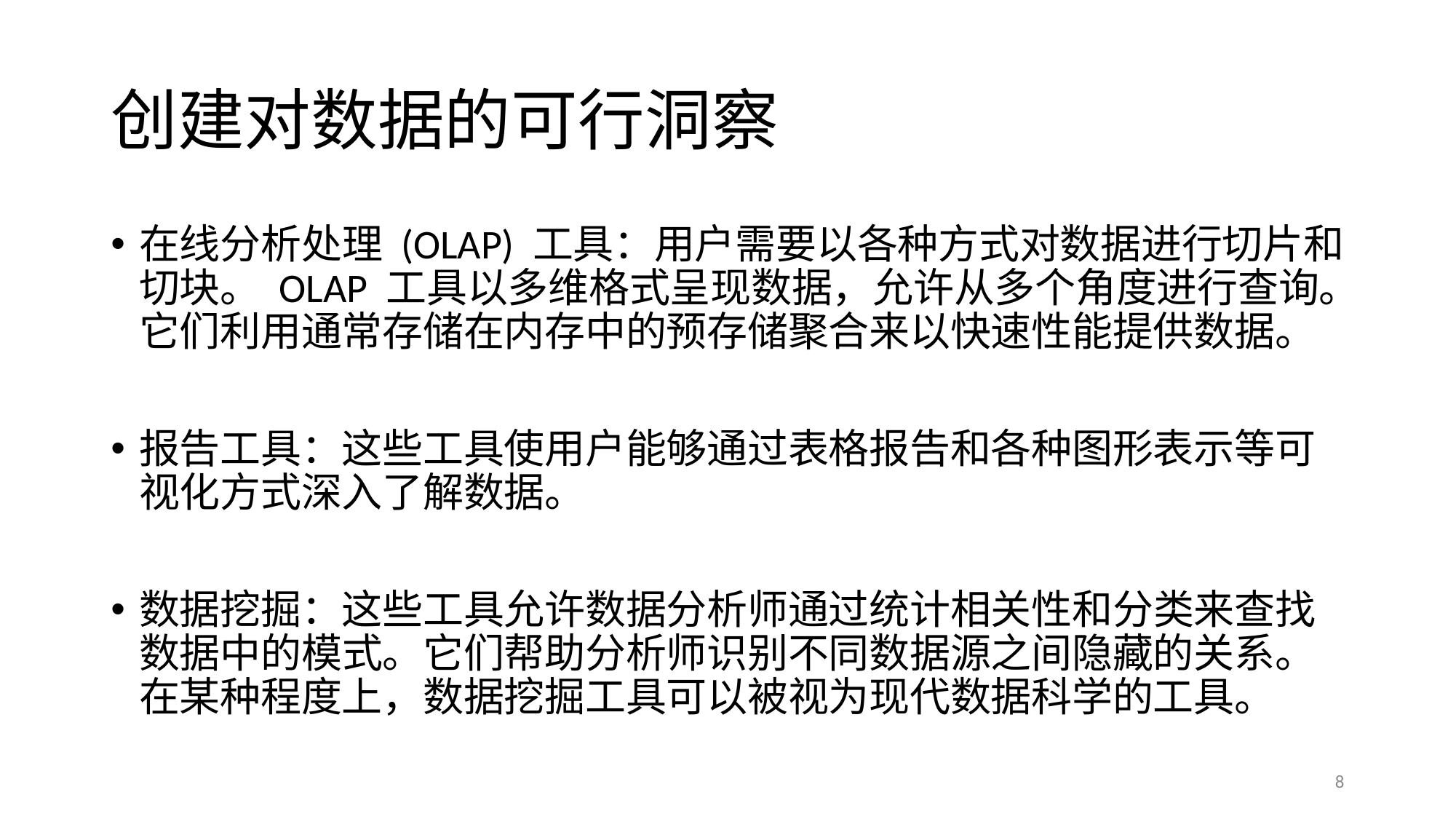

# 创建对数据的可⾏洞察
在线分析处理 (OLAP) ⼯具：用户需要以各种⽅式对数据进⾏切⽚和切块。 OLAP ⼯具以多维格式呈现数据，允许从多个⻆度进⾏查询。它们利⽤通常存储在内存中的预存储聚合来以快速性能提供数据。

报告⼯具：这些⼯具使⽤⼾能够通过表格报告和各种图形表⽰等可视化⽅式深⼊了解数据。

数据挖掘：这些⼯具允许数据分析师通过统计相关性和分类来查找数据中的模式。它们帮助分析师识别不同数据源之间隐藏的关系。在某种程度上，数据挖掘⼯具可以被视为现代数据科学的⼯具。

8